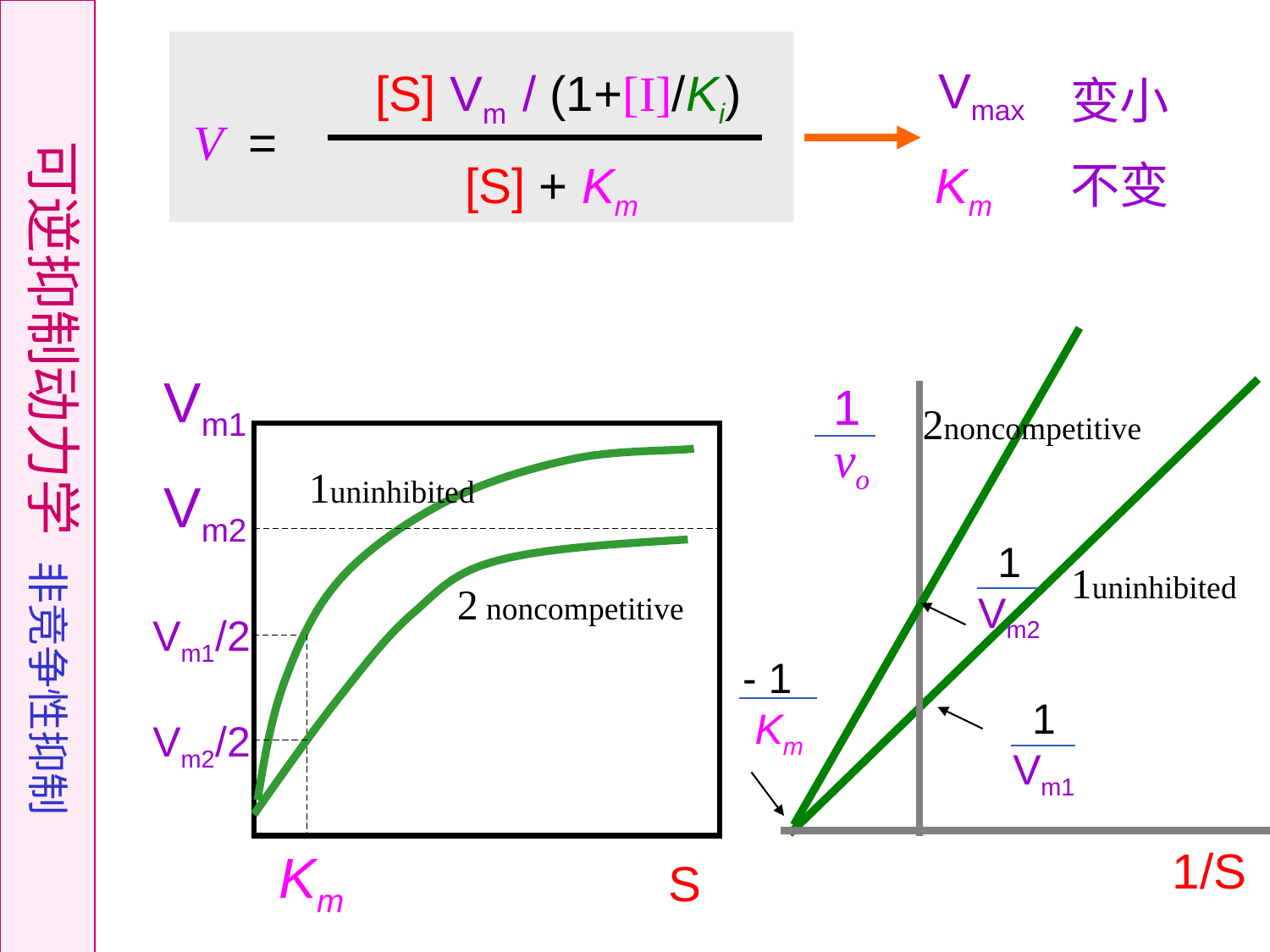

可逆抑制动力学  非竞争性抑制

Vmax
Km
[S] Vm  / (1+[I]/Ki)
变小
V  =
 [S] + Km
不变
Vm1
1
vo
1/S
2noncompetitive

1uninhibited
Vm2
1
Vm2

1uninhibited
2 noncompetitive
Vm1/2
- 1
Km
1
Vm1
Vm2/2
Km
S